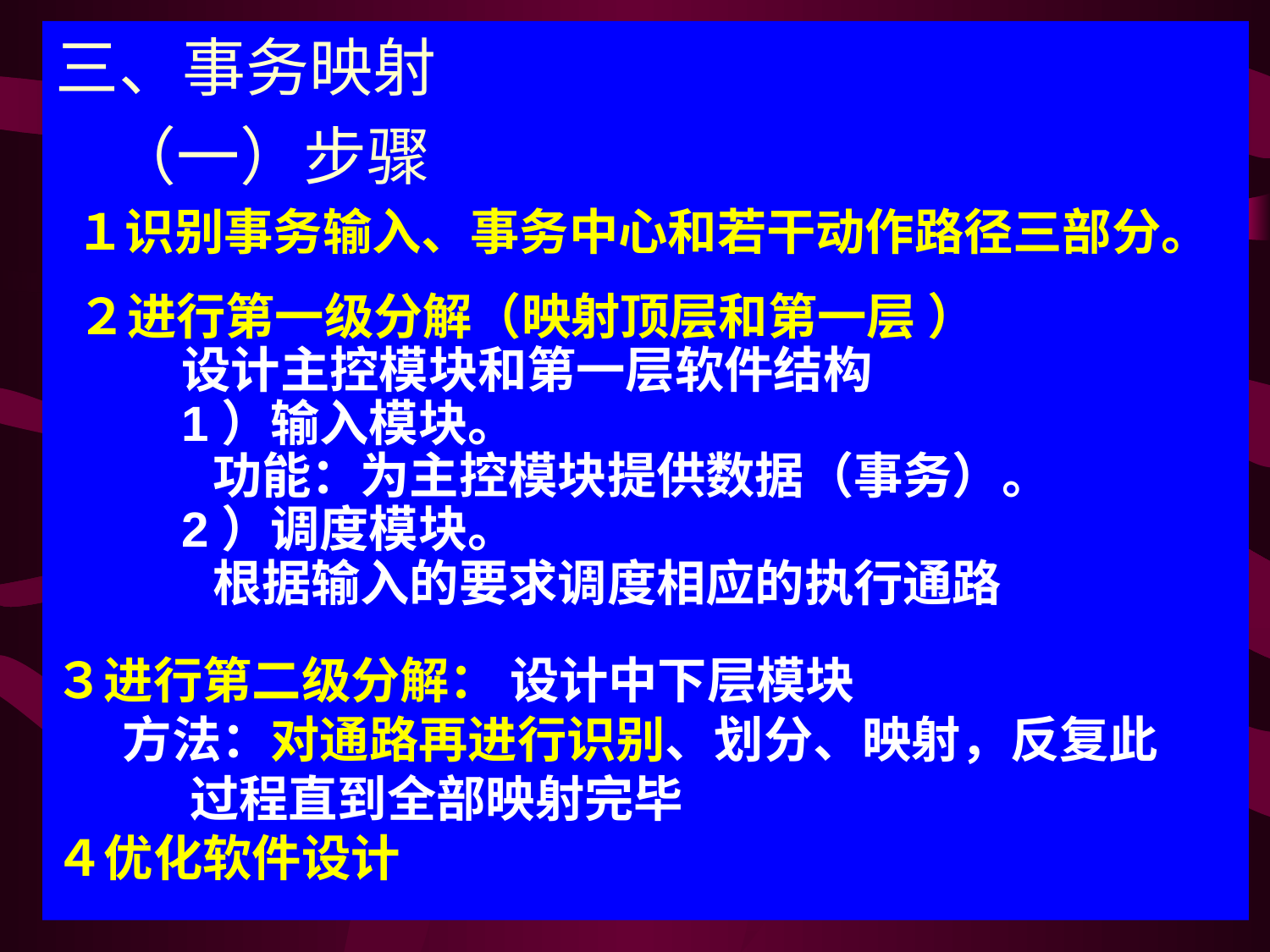

三、事务映射
   （一）步骤
１识别事务输入、事务中心和若干动作路径三部分。
 ２进行第一级分解（映射顶层和第一层 ）
	设计主控模块和第一层软件结构
	1）输入模块。
             功能：为主控模块提供数据（事务）。
	2）调度模块。
             根据输入的要求调度相应的执行通路

３进行第二级分解： 设计中下层模块
     方法：对通路再进行识别、划分、映射，反复此
           过程直到全部映射完毕
４优化软件设计

121